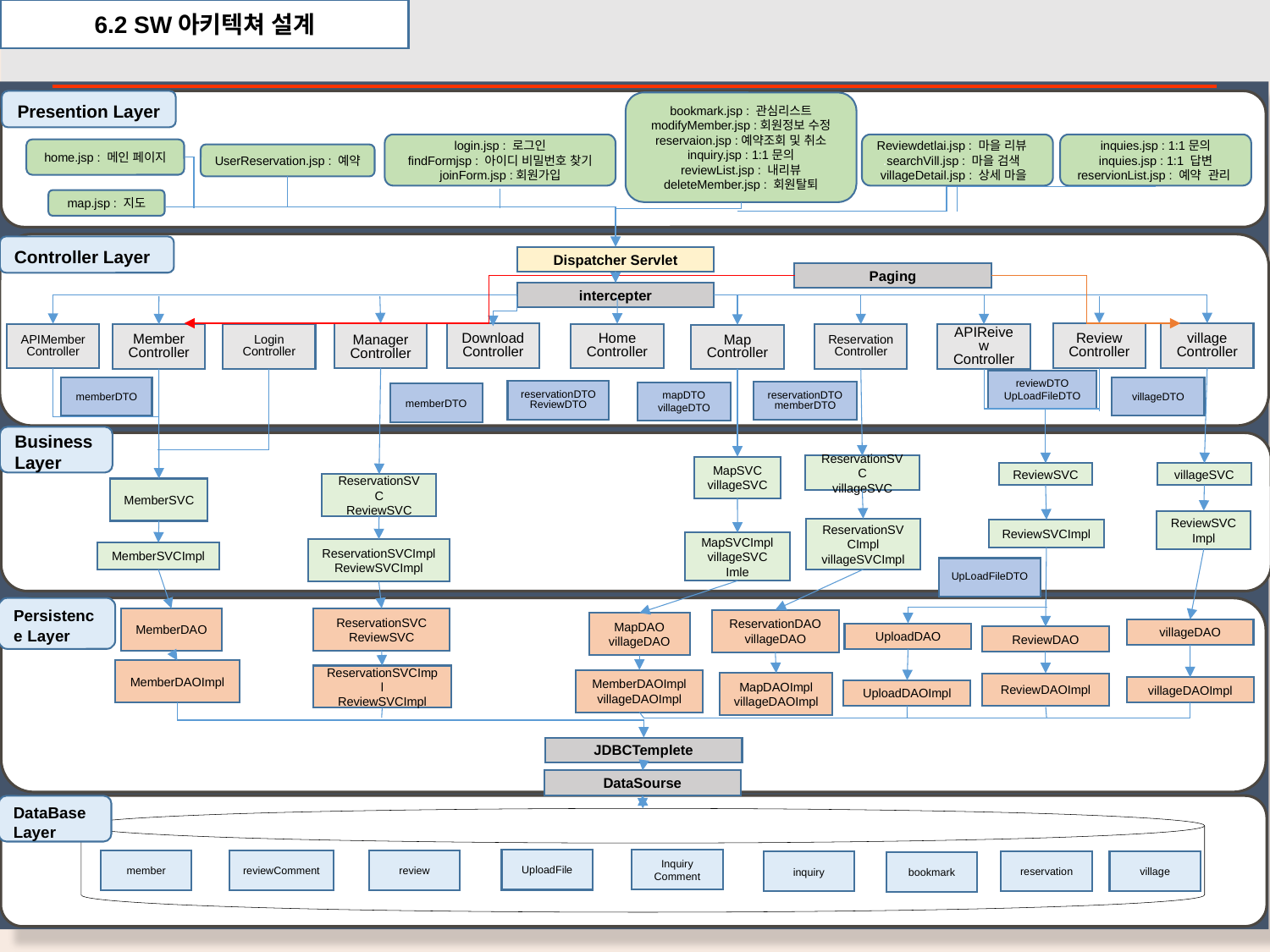

6.2 SW아키텍쳐 설계

Presention Layer

bookmark.jsp : 관심리스트
modifyMember.jsp :회원정보 수정
reservaion.jsp :예약조회 및 취소
inquiry.jsp : 1:1문의
reviewList.jsp : 내리뷰
deleteMember.jsp : 회원탈퇴
login.jsp : 로그인
findFormjsp : 아이디 비밀번호 찾기
joinForm.jsp :회원가입
Reviewdetlai.jsp : 마을 리뷰
 .searchVill.jsp : 마을 검색
 villageDetail.jsp : 상세 마을
inquies.jsp : 1:1문의
inquies.jsp : 1:1 답변
reservionList.jsp : 예약  관리
home.jsp : 메인 페이지
UserReservation.jsp : 예약
map.jsp : 지도

Controller Layer

Dispatcher Servlet
Paging
intercepter

Manager
Controller

Review
Controller
village
Controller
Download
Controller
Home
Controller
APIMember
Controller
Reservation
Controller
APIReivew
Controller
Member
Controller
Login
Controller
Map
Controller
reviewDTO
UpLoadFileDTO
villageDTO
memberDTO
reservationDTO
ReviewDTO
reservationDTO
memberDTO
mapDTO
villageDTO
memberDTO

Business Layer

ReservationSVC
villageSVC
MapSVC
villageSVC
ReviewSVC
villageSVC
ReservationSVC
ReviewSVC
MemberSVC
ReviewSVC
Impl
ReservationSVCImpl
villageSVCImpl
ReviewSVCImpl
MapSVCImpl
villageSVC
Imle
ReservationSVCImpl
ReviewSVCImpl
MemberSVCImpl
UpLoadFileDTO

Persistence Layer

ReservationSVC
ReviewSVC
MemberDAO
ReservationDAO
villageDAO
MapDAO
villageDAO
villageDAO
UploadDAO
ReviewDAO
MemberDAOImpl
ReservationSVCImpl
ReviewSVCImpl
MemberDAOImpl
villageDAOImpl
MapDAOImpl
villageDAOImpl
ReviewDAOImpl
villageDAOImpl
UploadDAOImpl
JDBCTemplete
DataSourse

DataBase Layer

Inquiry
Comment
UploadFile
member
reviewComment
review
reservation
village
inquiry
bookmark